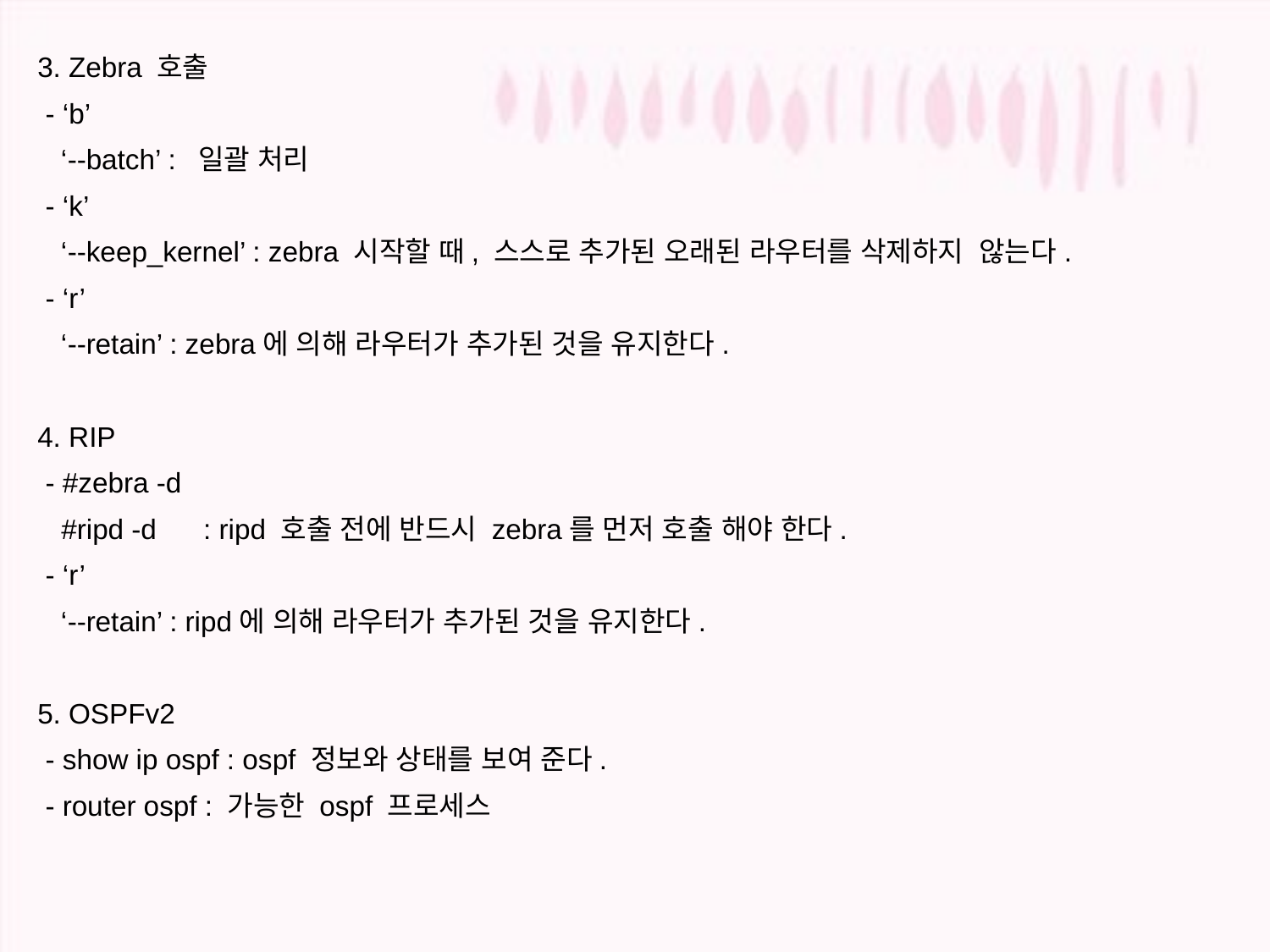

3. Zebra 호출
 - ‘b’
   ‘--batch’ :  일괄 처리
 - ‘k’
   ‘--keep_kernel’ : zebra 시작할 때, 스스로 추가된 오래된 라우터를 삭제하지  않는다.
 - ‘r’
   ‘--retain’ : zebra에 의해 라우터가 추가된 것을 유지한다.

4. RIP
 - #zebra -d
   #ripd -d      : ripd 호출 전에 반드시 zebra를 먼저 호출 해야 한다.
 - ‘r’
   ‘--retain’ : ripd에 의해 라우터가 추가된 것을 유지한다.

5. OSPFv2
 - show ip ospf : ospf 정보와 상태를 보여 준다.
 - router ospf : 가능한 ospf 프로세스